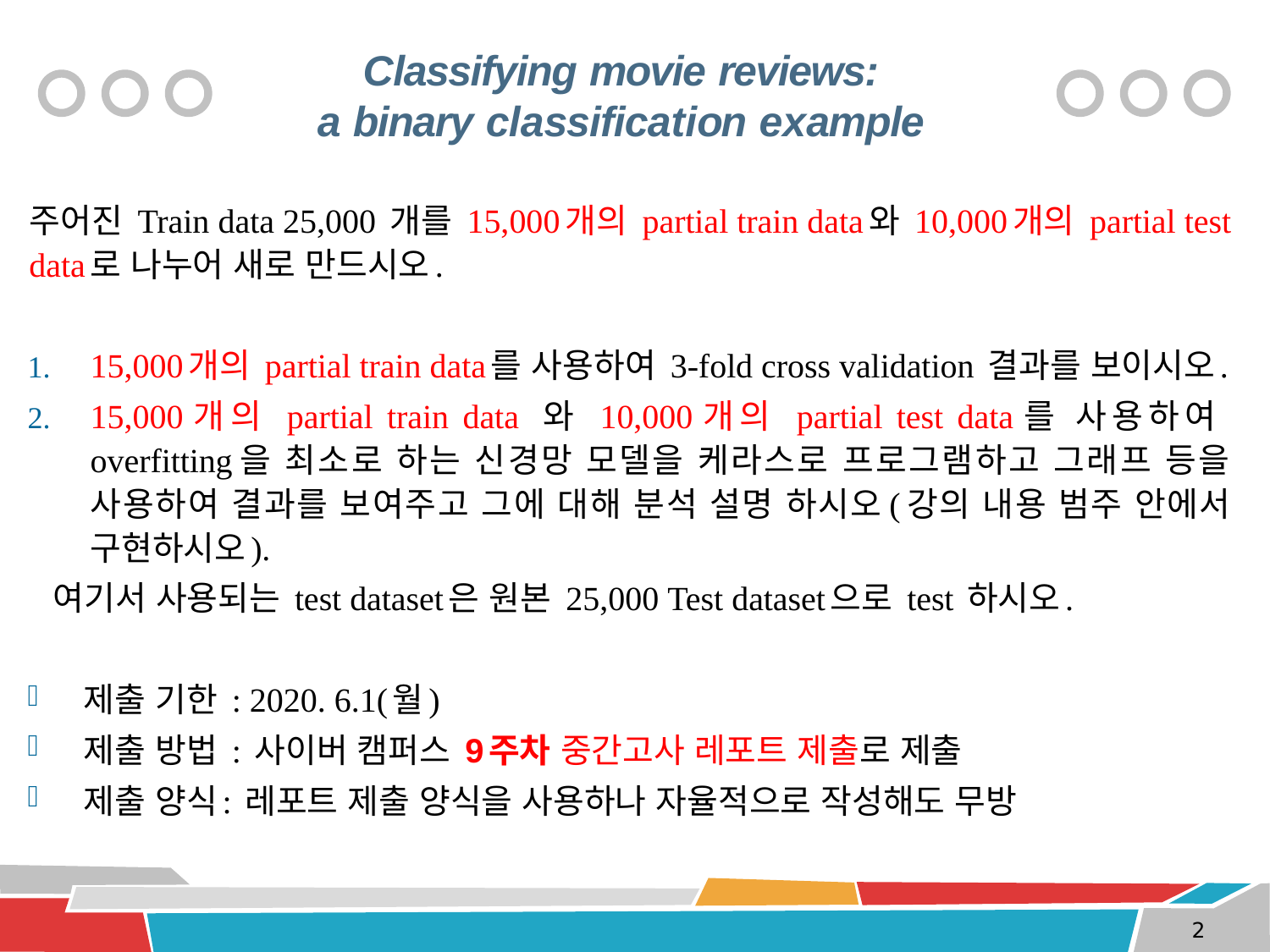

# Classifying movie reviews: a binary classification example

주어진 Train data 25,000 개를 15,000개의 partial train data와 10,000개의 partial test data로 나누어 새로 만드시오.

15,000개의 partial train data를 사용하여 3-fold cross validation 결과를 보이시오.
15,000개의 partial train data 와 10,000개의 partial test data를 사용하여  overfitting을 최소로 하는 신경망 모델을 케라스로 프로그램하고 그래프 등을 사용하여 결과를 보여주고 그에 대해 분석 설명 하시오(강의 내용 범주 안에서 구현하시오).
  여기서 사용되는 test dataset은 원본 25,000 Test dataset으로 test 하시오.

제출 기한 : 2020. 6.1(월)
제출 방법 : 사이버 캠퍼스 9주차 중간고사 레포트 제출로 제출
제출 양식: 레포트 제출 양식을 사용하나 자율적으로 작성해도 무방

2